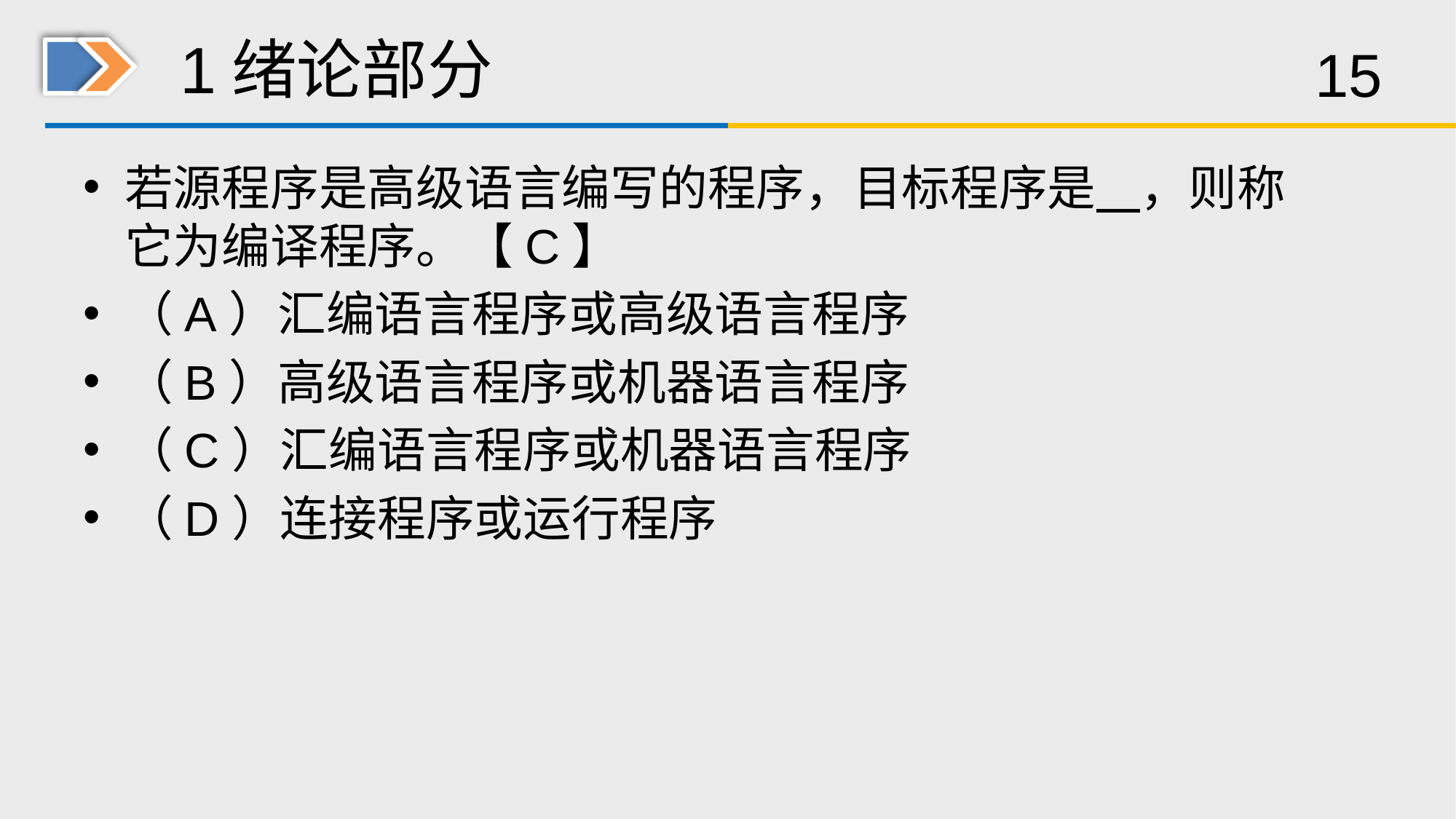

# 1绪论部分
15
若源程序是高级语言编写的程序，目标程序是    ，则称它为编译程序。【C】
（A）汇编语言程序或高级语言程序
（B）高级语言程序或机器语言程序
（C）汇编语言程序或机器语言程序
（D）连接程序或运行程序